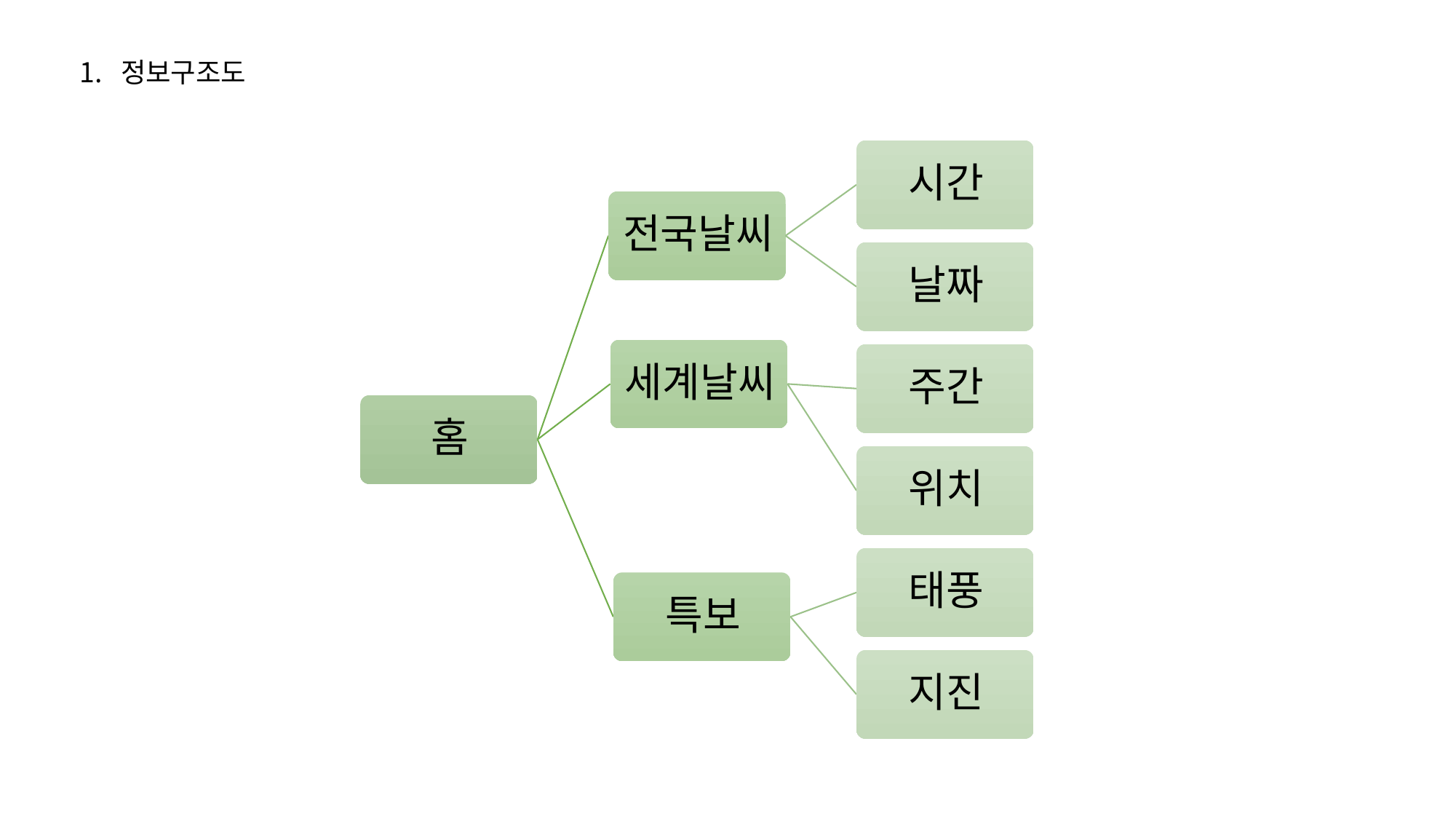

정보구조도
홈

전국날씨

시간

날짜

세계날씨

주간

위치

특보

태풍

지진